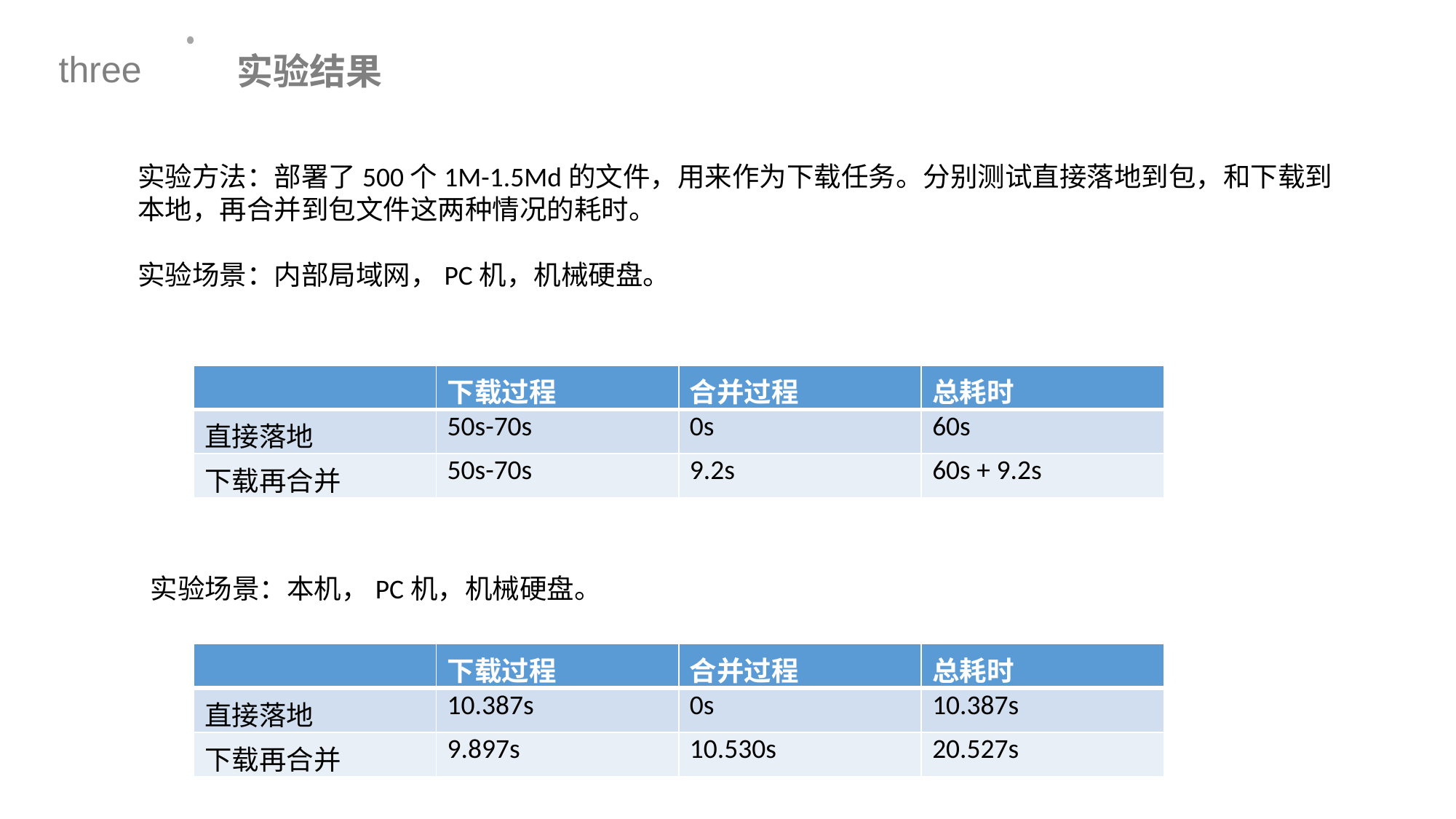

实验结果

three
实验方法：部署了500个1M-1.5Md的文件，用来作为下载任务。分别测试直接落地到包，和下载到
本地，再合并到包文件这两种情况的耗时。

实验场景：内部局域网，PC机，机械硬盘。
|  | 下载过程 | 合并过程 | 总耗时 |
| --- | --- | --- | --- |
| 直接落地 | 50s-70s | 0s | 60s |
| 下载再合并 | 50s-70s | 9.2s | 60s + 9.2s |
实验场景：本机，PC机，机械硬盘。
|  | 下载过程 | 合并过程 | 总耗时 |
| --- | --- | --- | --- |
| 直接落地 | 10.387s | 0s | 10.387s |
| 下载再合并 | 9.897s | 10.530s | 20.527s |